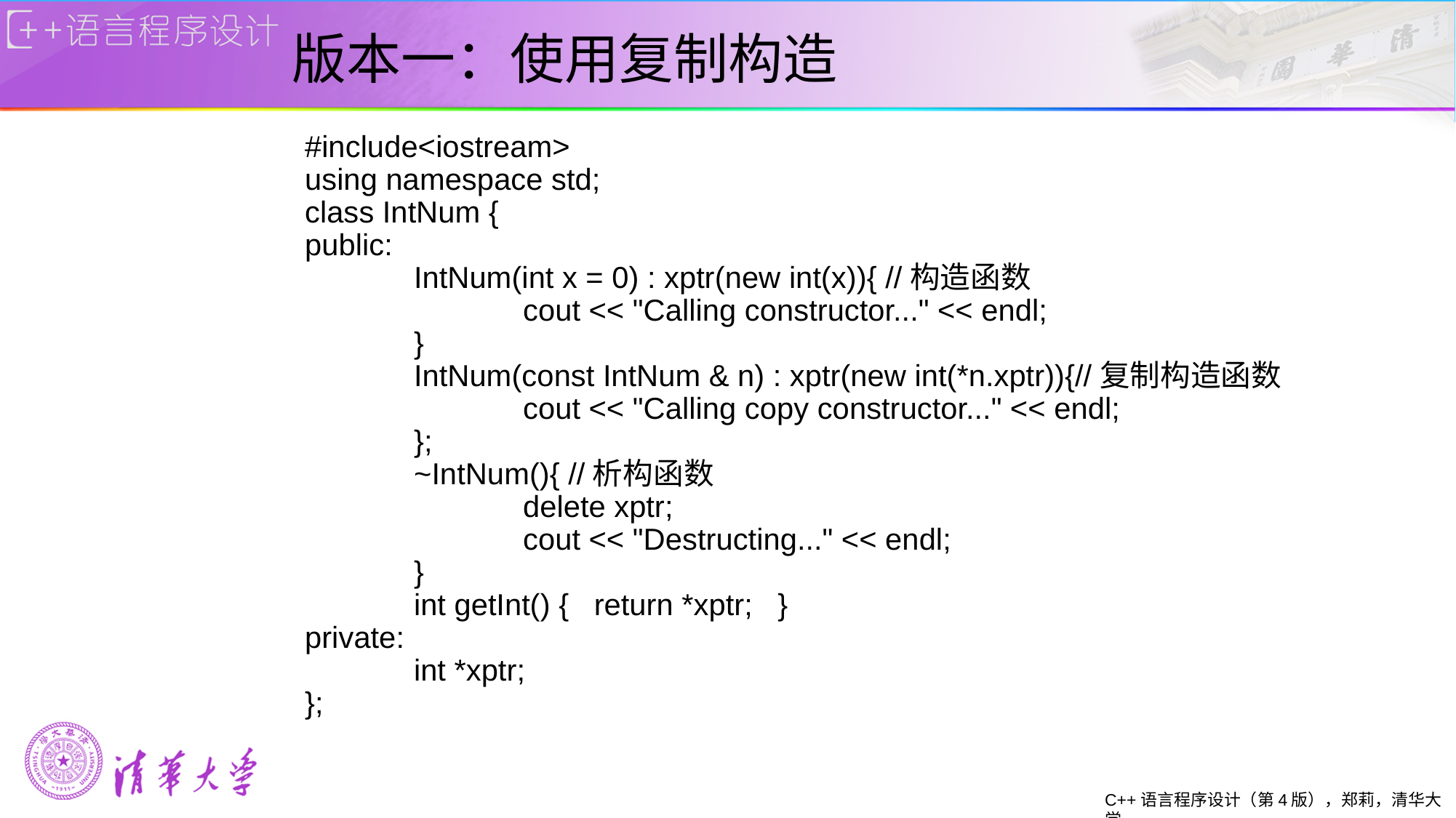

# 版本一：使用复制构造
#include<iostream>
using namespace std;
class IntNum {
public:
	IntNum(int x = 0) : xptr(new int(x)){ //构造函数
		cout << "Calling constructor..." << endl;
	}
	IntNum(const IntNum & n) : xptr(new int(*n.xptr)){//复制构造函数
		cout << "Calling copy constructor..." << endl;
	};
	~IntNum(){ //析构函数
		delete xptr;
		cout << "Destructing..." << endl;
	}
	int getInt() {   return *xptr;   }
private:
	int *xptr;
};